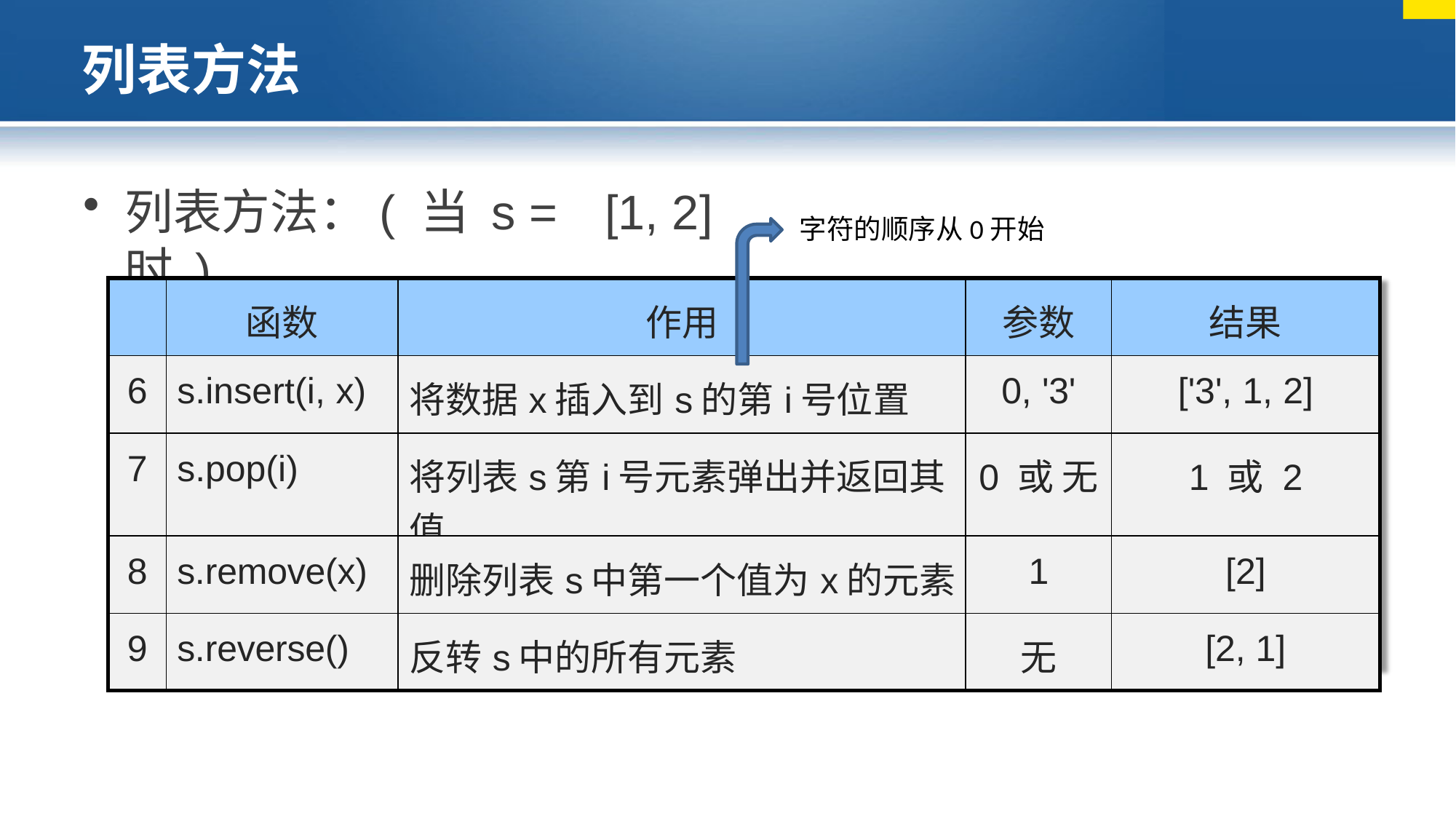

# 列表方法
列表方法：( 当 s =	[1, 2] 时 )
字符的顺序从0开始

|  | 函数 | 作用 | 参数 | 结果 |
| --- | --- | --- | --- | --- |
| 6 | s.insert(i, x) | 将数据x插入到s的第i号位置 | 0, '3' | ['3', 1, 2] |
| 7 | s.pop(i) | 将列表s第i号元素弹出并返回其值 | 0 或 无 | 1 或 2 |
| 8 | s.remove(x) | 删除列表s中第一个值为x的元素 | 1 | [2] |
| 9 | s.reverse() | 反转s中的所有元素 | 无 | [2, 1] |